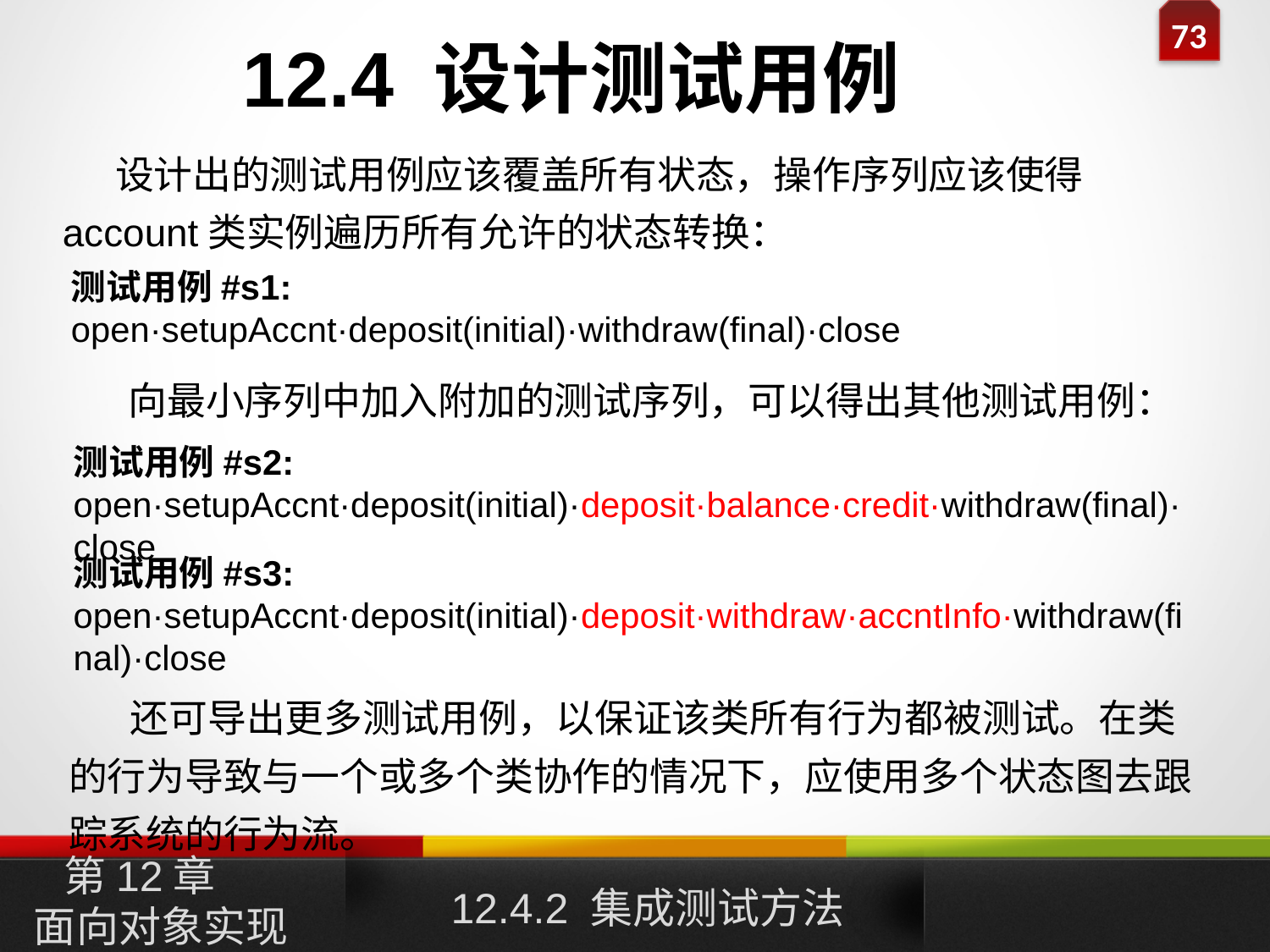

12.4 设计测试用例
     设计出的测试用例应该覆盖所有状态，操作序列应该使得account类实例遍历所有允许的状态转换：
测试用例#s1:
open·setupAccnt·deposit(initial)·withdraw(final)·close
     向最小序列中加入附加的测试序列，可以得出其他测试用例：
测试用例#s2:
open·setupAccnt·deposit(initial)·deposit·balance·credit·withdraw(final)·close
测试用例#s3:
open·setupAccnt·deposit(initial)·deposit·withdraw·accntInfo·withdraw(final)·close
      还可导出更多测试用例，以保证该类所有行为都被测试。在类的行为导致与一个或多个类协作的情况下，应使用多个状态图去跟踪系统的行为流。
12.4.2 集成测试方法